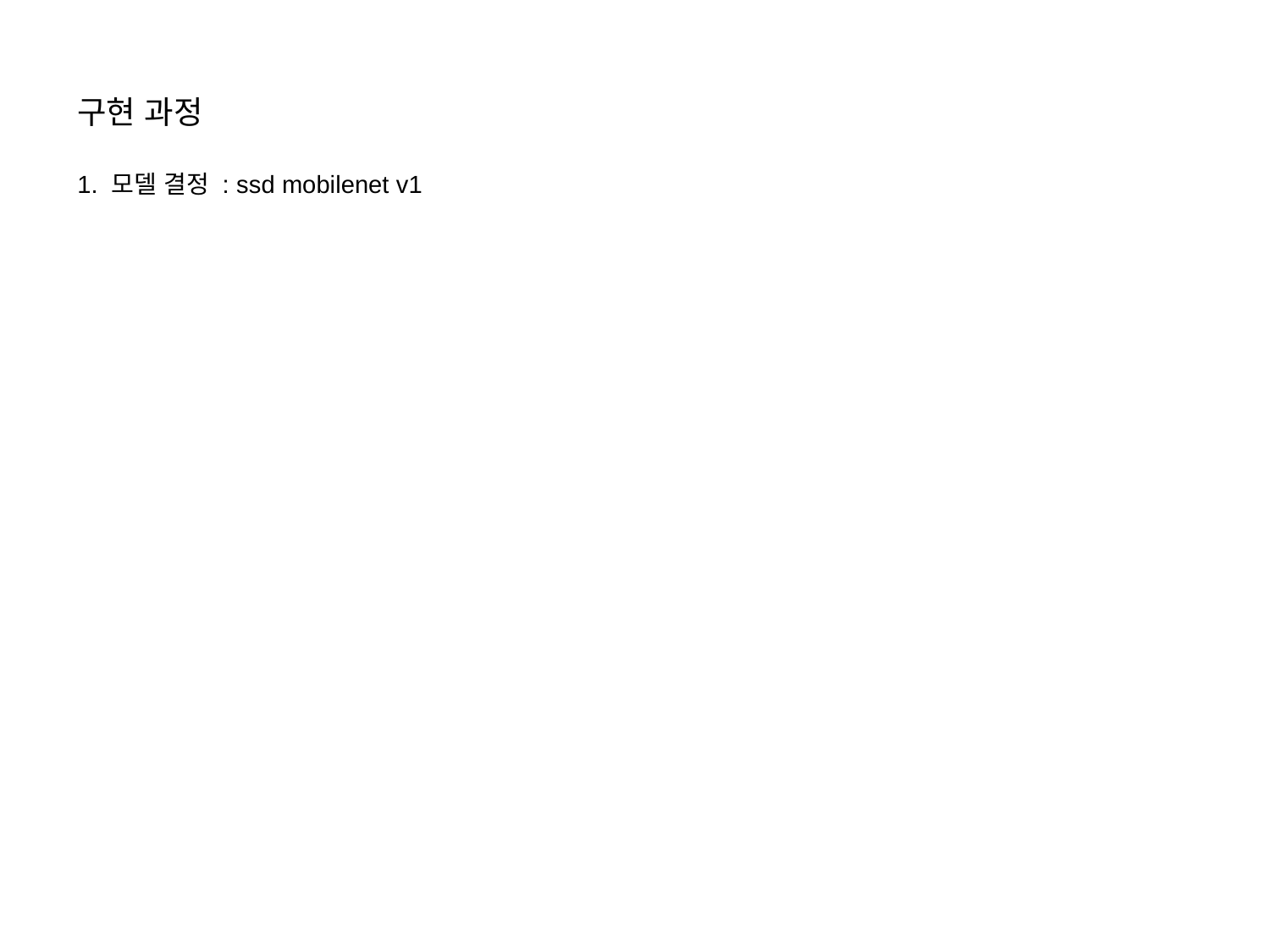

구현 과정
1. 모델 결정 : ssd mobilenet v1